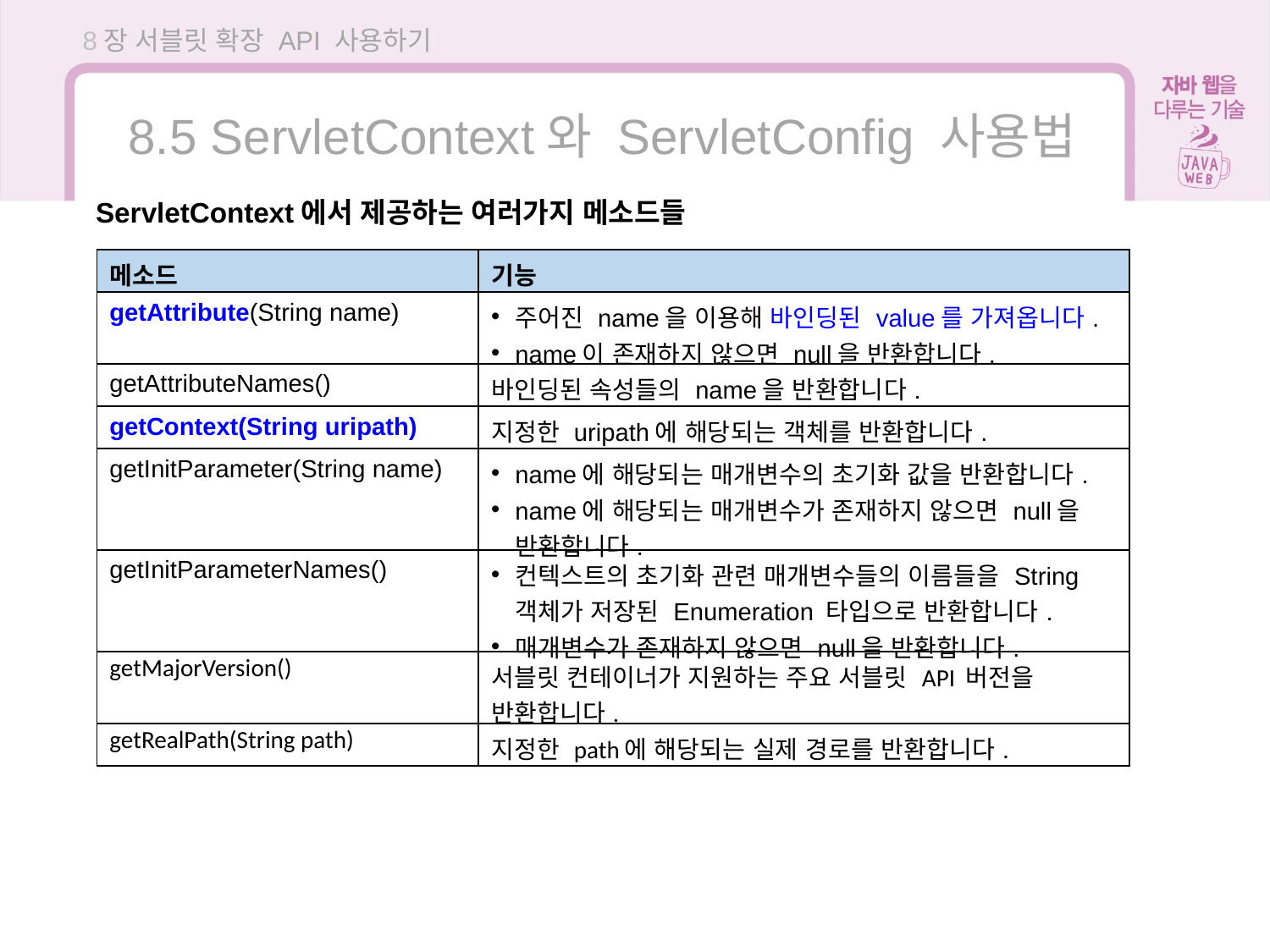

8장 서블릿 확장 API 사용하기
8.5 ServletContext와 ServletConfig 사용법
ServletContext에서 제공하는 여러가지 메소드들
| 메소드 | 기능 |
| --- | --- |
| getAttribute(String name) | 주어진 name을 이용해 바인딩된 value를 가져옵니다. name이 존재하지 않으면 null을 반환합니다. |
| getAttributeNames() | 바인딩된 속성들의 name을 반환합니다. |
| getContext(String uripath) | 지정한 uripath에 해당되는 객체를 반환합니다. |
| getInitParameter(String name) | name에 해당되는 매개변수의 초기화 값을 반환합니다. name에 해당되는 매개변수가 존재하지 않으면 null을 반환합니다. |
| getInitParameterNames() | 컨텍스트의 초기화 관련 매개변수들의 이름들을 String 객체가 저장된 Enumeration 타입으로 반환합니다. 매개변수가 존재하지 않으면 null을 반환합니다. |
| getMajorVersion() | 서블릿 컨테이너가 지원하는 주요 서블릿 API 버전을 반환합니다. |
| getRealPath(String path) | 지정한 path에 해당되는 실제 경로를 반환합니다. |